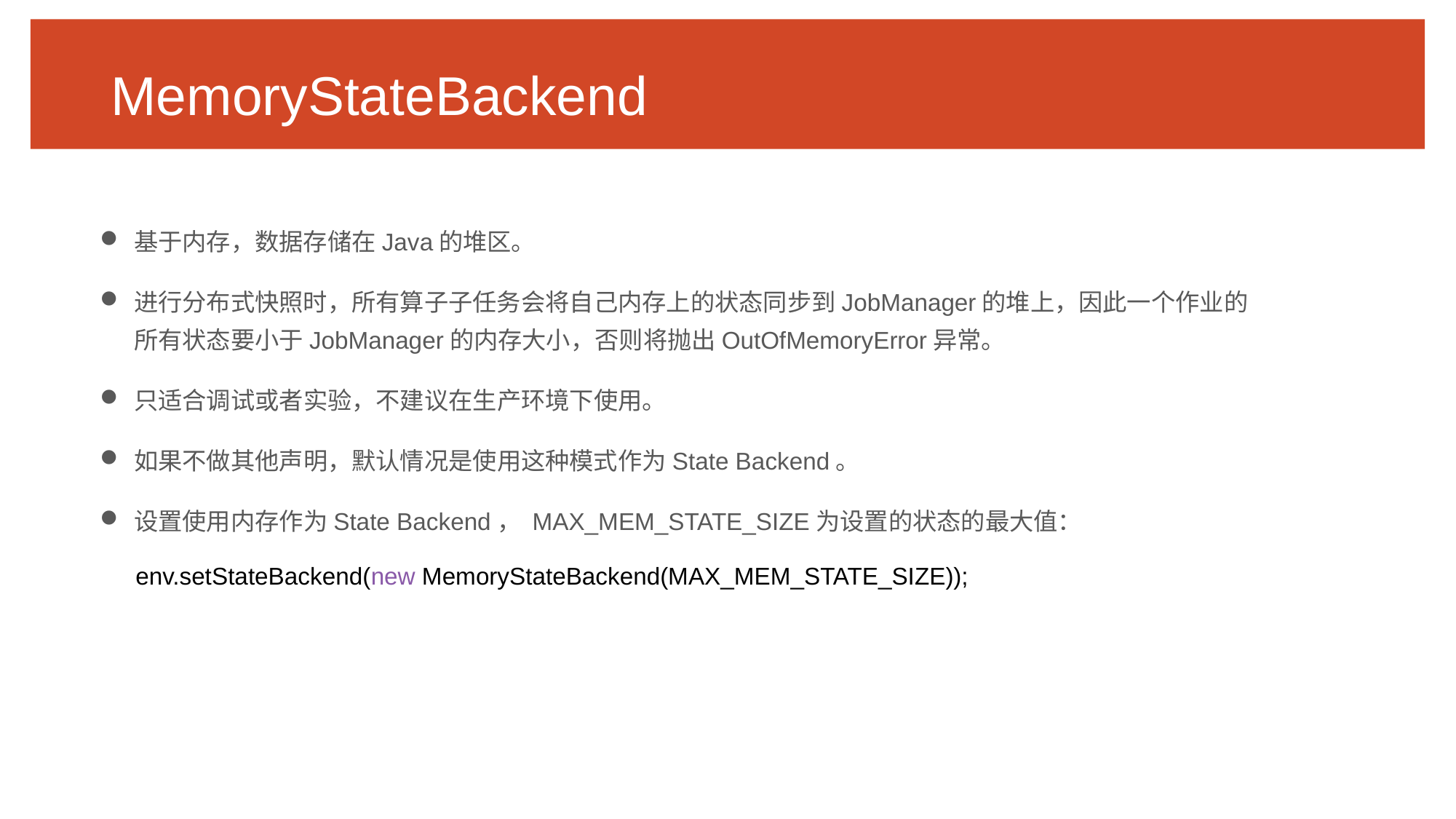

# MemoryStateBackend
基于内存，数据存储在Java的堆区。
进行分布式快照时，所有算子子任务会将自己内存上的状态同步到JobManager的堆上，因此一个作业的所有状态要小于JobManager的内存大小，否则将抛出OutOfMemoryError异常。
只适合调试或者实验，不建议在生产环境下使用。
如果不做其他声明，默认情况是使用这种模式作为State Backend。
设置使用内存作为State Backend， MAX_MEM_STATE_SIZE为设置的状态的最大值：

env.setStateBackend(new MemoryStateBackend(MAX_MEM_STATE_SIZE));